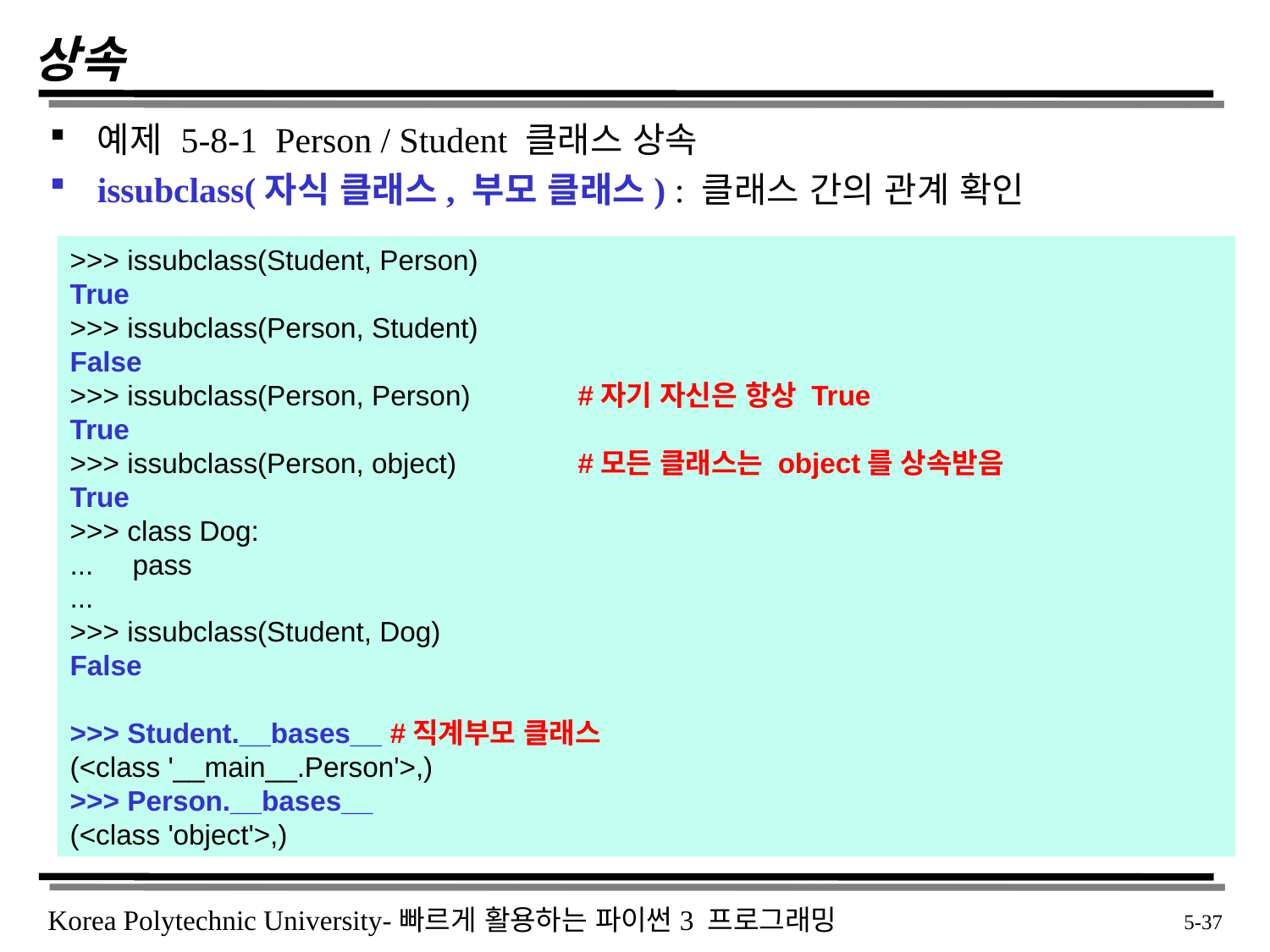

# 상속
예제 5-8-1  Person / Student 클래스 상속
issubclass(자식 클래스, 부모 클래스) : 클래스 간의 관계 확인

>>> issubclass(Student, Person)
True
>>> issubclass(Person, Student)
False
>>> issubclass(Person, Person)	#자기 자신은 항상 True
True
>>> issubclass(Person, object)	#모든 클래스는 object를 상속받음
True
>>> class Dog:
...     pass
...
>>> issubclass(Student, Dog)
False

>>> Student.__bases__ #직계부모 클래스
(<class '__main__.Person'>,)
>>> Person.__bases__
(<class 'object'>,)
 5-37